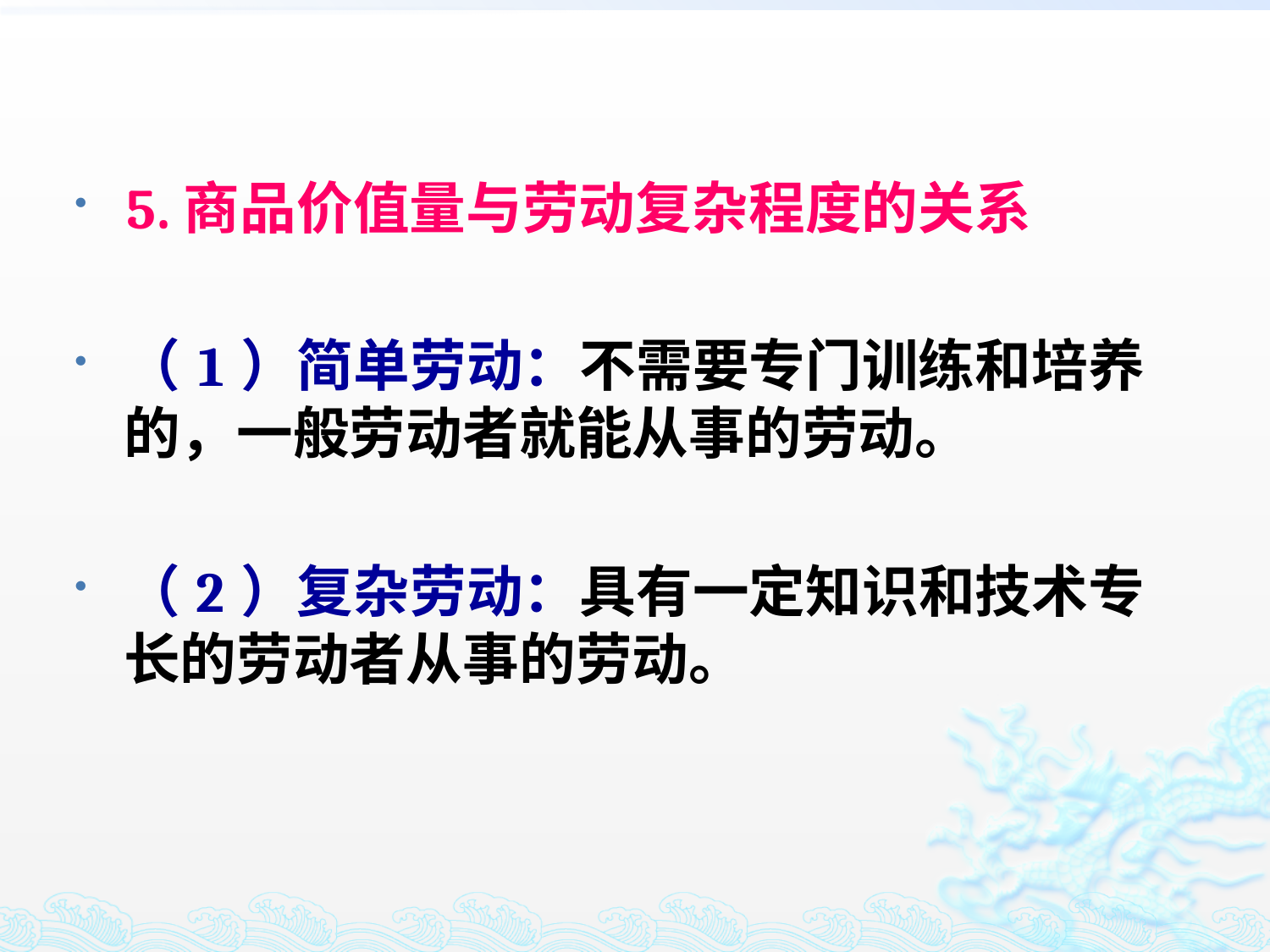

5.商品价值量与劳动复杂程度的关系

（1）简单劳动：不需要专门训练和培养的，一般劳动者就能从事的劳动。

（2）复杂劳动：具有一定知识和技术专长的劳动者从事的劳动。